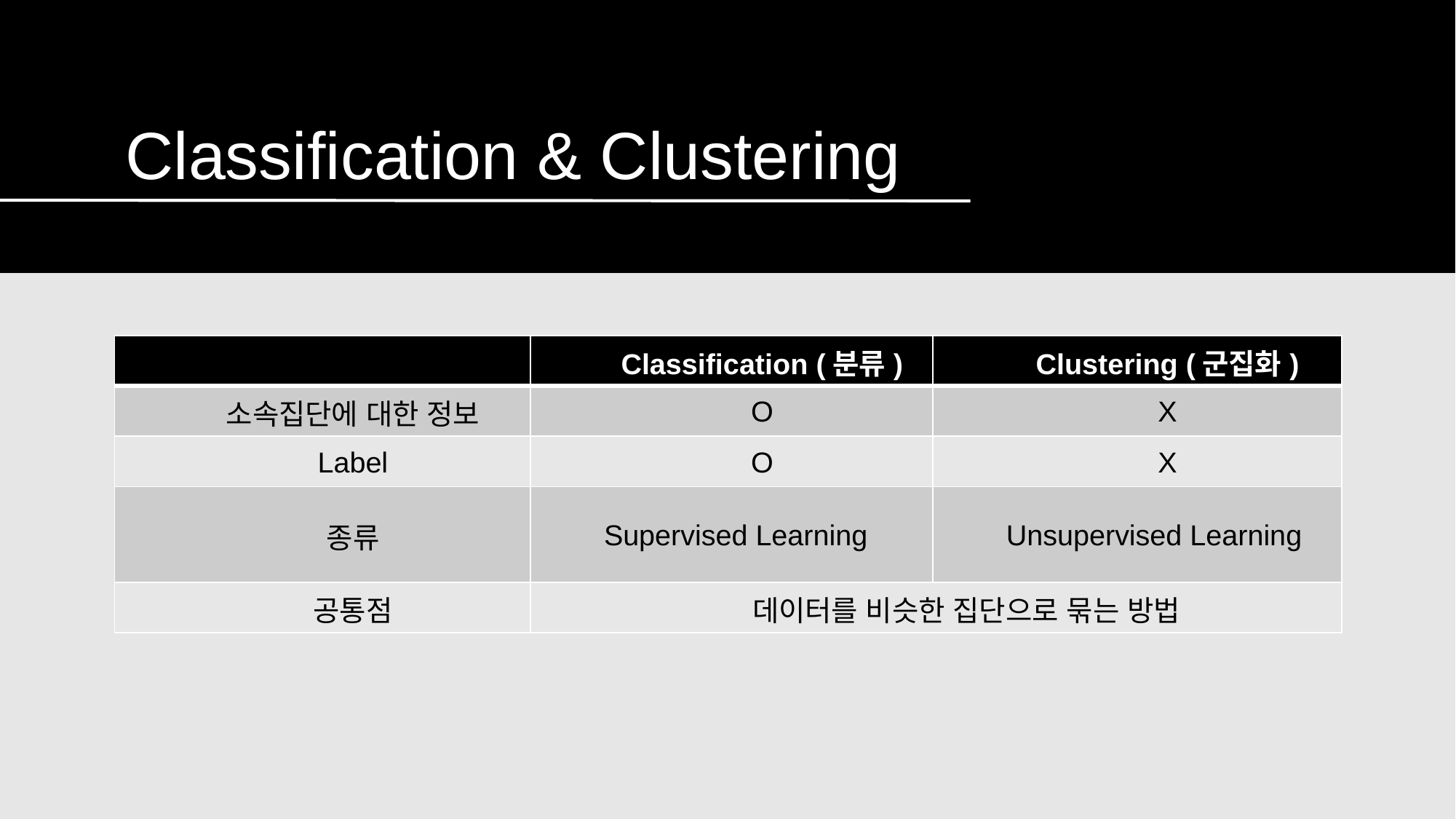

# Classification & Clustering
|  | Classification (분류) | Clustering (군집화) |
| --- | --- | --- |
| 소속집단에 대한 정보 | O | X |
| Label | O | X |
| 종류 | Supervised Learning | Unsupervised Learning |
| 공통점 | 데이터를 비슷한 집단으로 묶는 방법 |  |